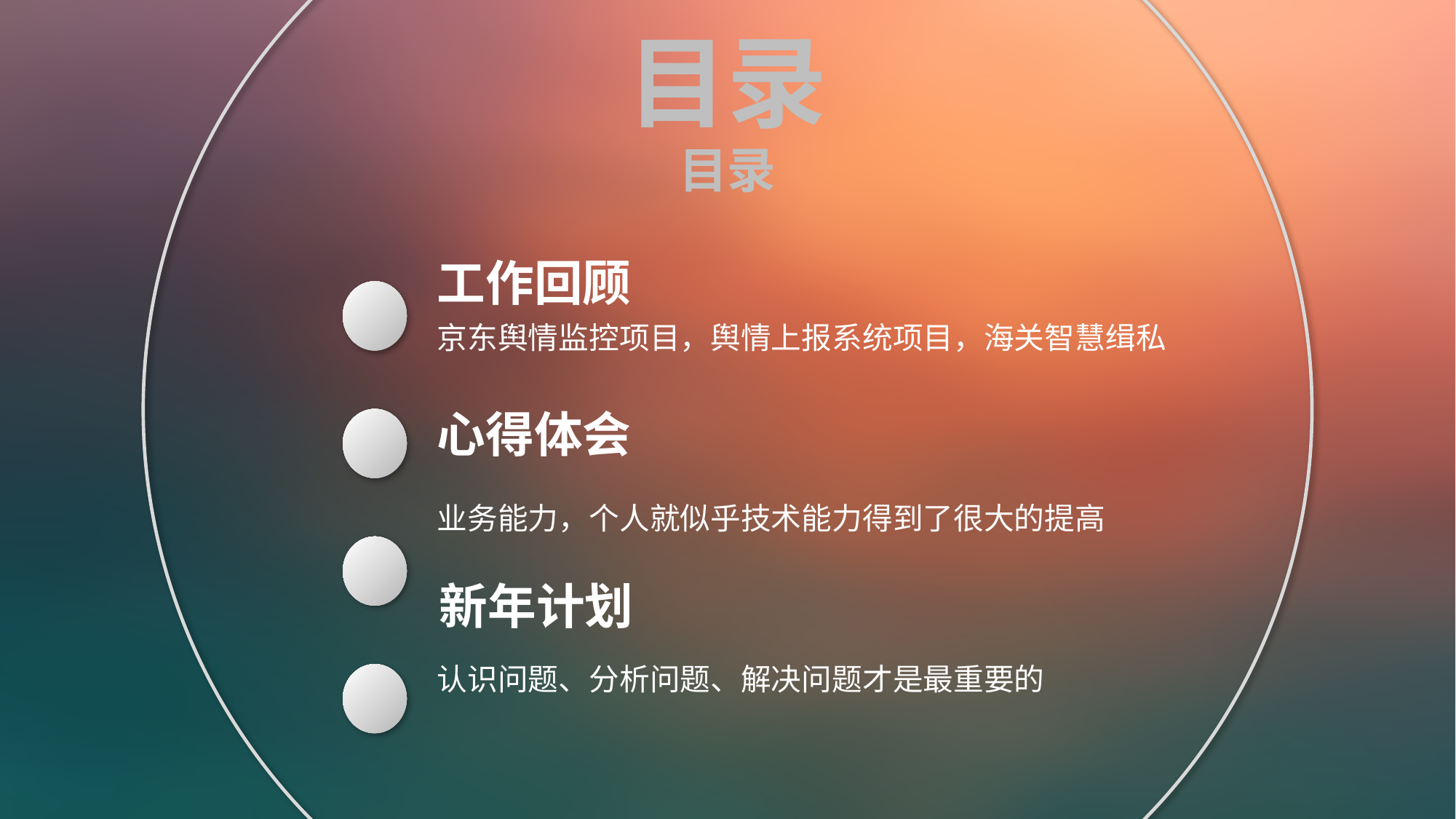

目录
目录
工作回顾
京东舆情监控项目，舆情上报系统项目，海关智慧缉私
心得体会
业务能力，个人就似乎技术能力得到了很大的提高
新年计划
认识问题、分析问题、解决问题才是最重要的